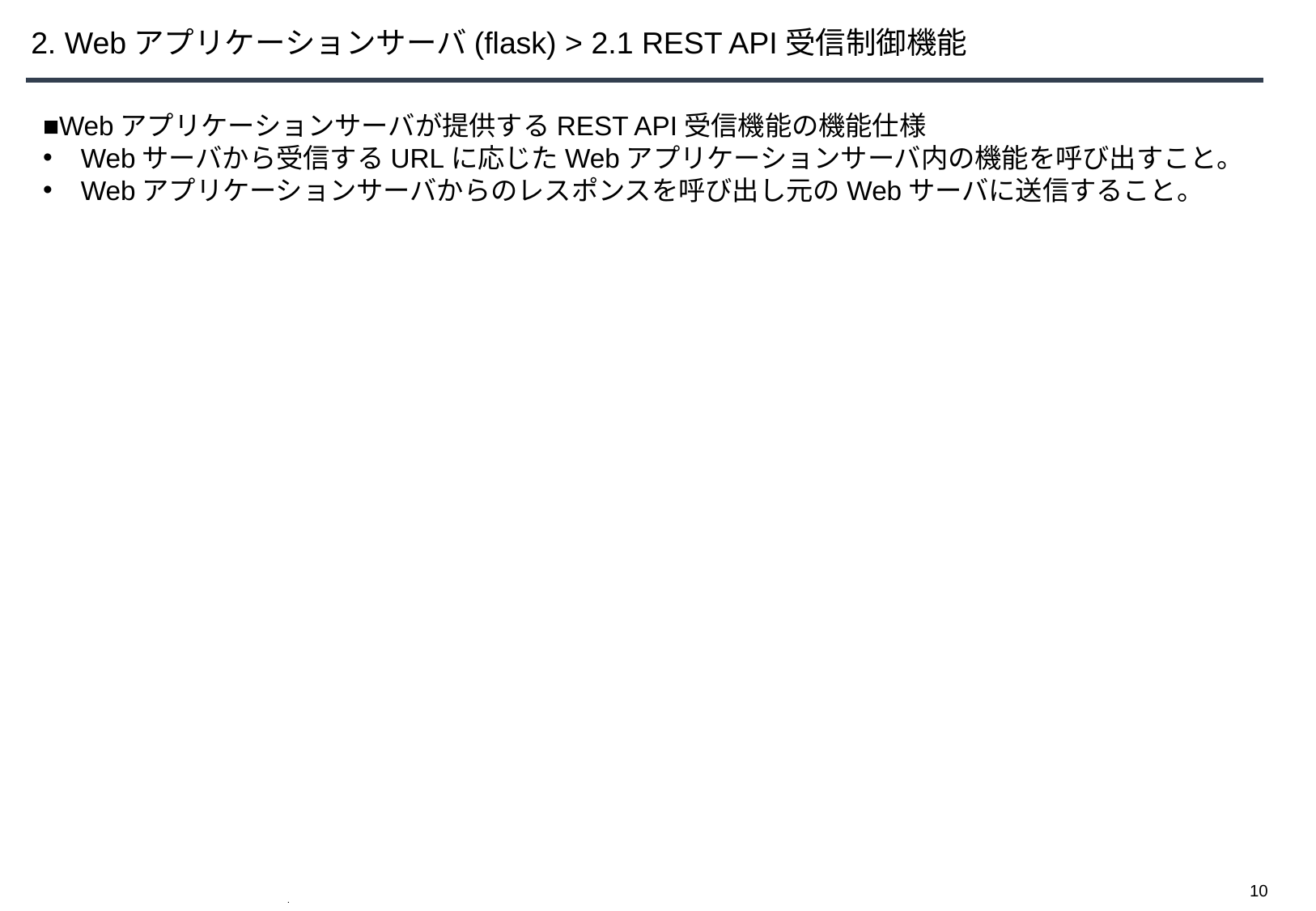

# 2. Webアプリケーションサーバ(flask) > 2.1 REST API受信制御機能
■Webアプリケーションサーバが提供するREST API受信機能の機能仕様
Webサーバから受信するURLに応じたWebアプリケーションサーバ内の機能を呼び出すこと。
Webアプリケーションサーバからのレスポンスを呼び出し元のWebサーバに送信すること。